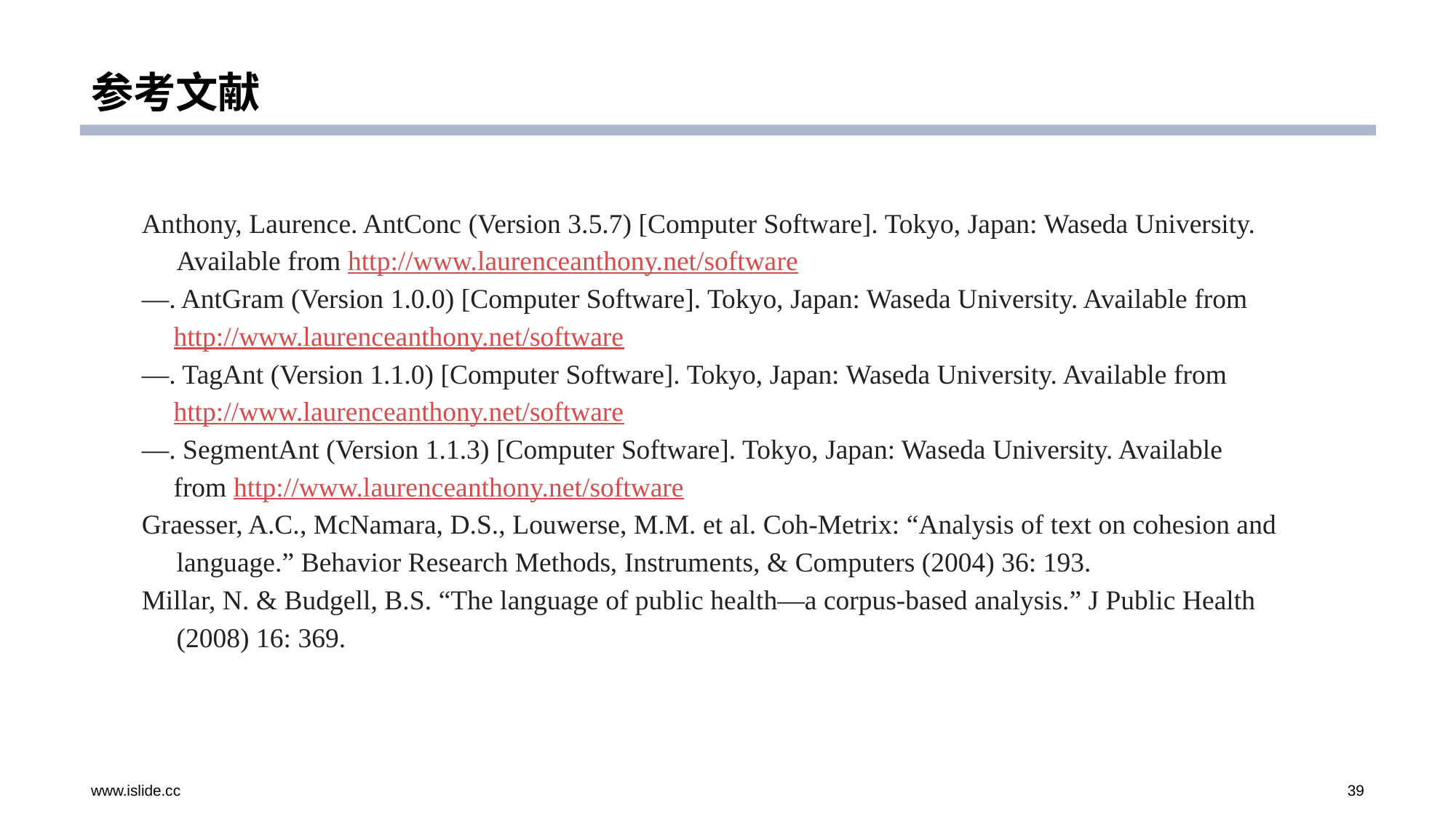

# 参考文献
Anthony, Laurence. AntConc (Version 3.5.7) [Computer Software]. Tokyo, Japan: Waseda University. Available from http://www.laurenceanthony.net/software
—. AntGram (Version 1.0.0) [Computer Software]. Tokyo, Japan: Waseda University. Available from http://www.laurenceanthony.net/software
—. TagAnt (Version 1.1.0) [Computer Software]. Tokyo, Japan: Waseda University. Available from http://www.laurenceanthony.net/software
—. SegmentAnt (Version 1.1.3) [Computer Software]. Tokyo, Japan: Waseda University. Available from http://www.laurenceanthony.net/software
Graesser, A.C., McNamara, D.S., Louwerse, M.M. et al. Coh-Metrix: “Analysis of text on cohesion and language.” Behavior Research Methods, Instruments, & Computers (2004) 36: 193.
Millar, N. & Budgell, B.S. “The language of public health—a corpus-based analysis.” J Public Health (2008) 16: 369.

www.islide.cc
39